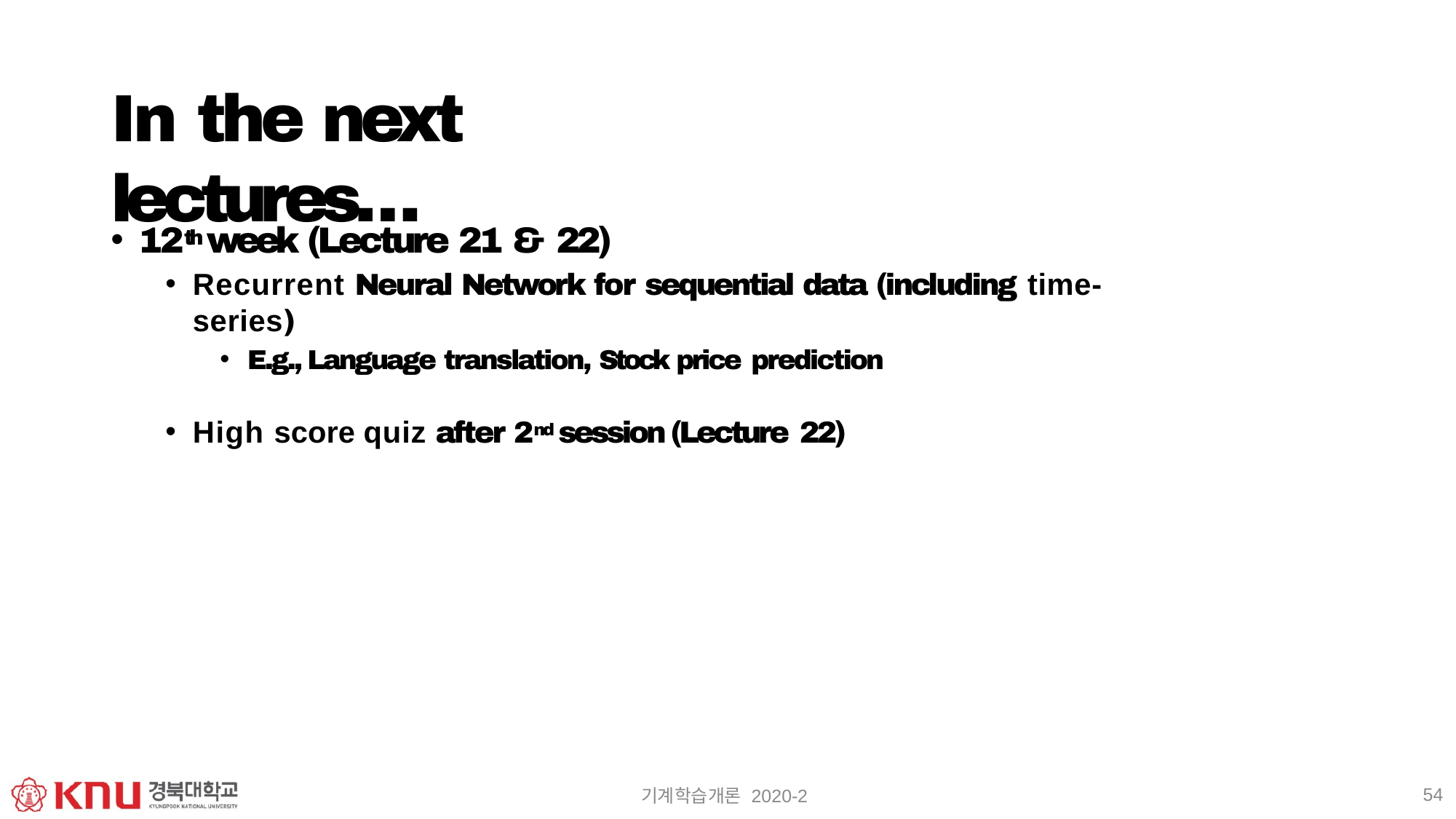

# In the next lectures…
12th week (Lecture 21 & 22)
Recurrent Neural Network for sequential data (including time-series)
E.g., Language translation, Stock price prediction

High score quiz after 2nd session (Lecture 22)
54
기계학습개론 2020-2